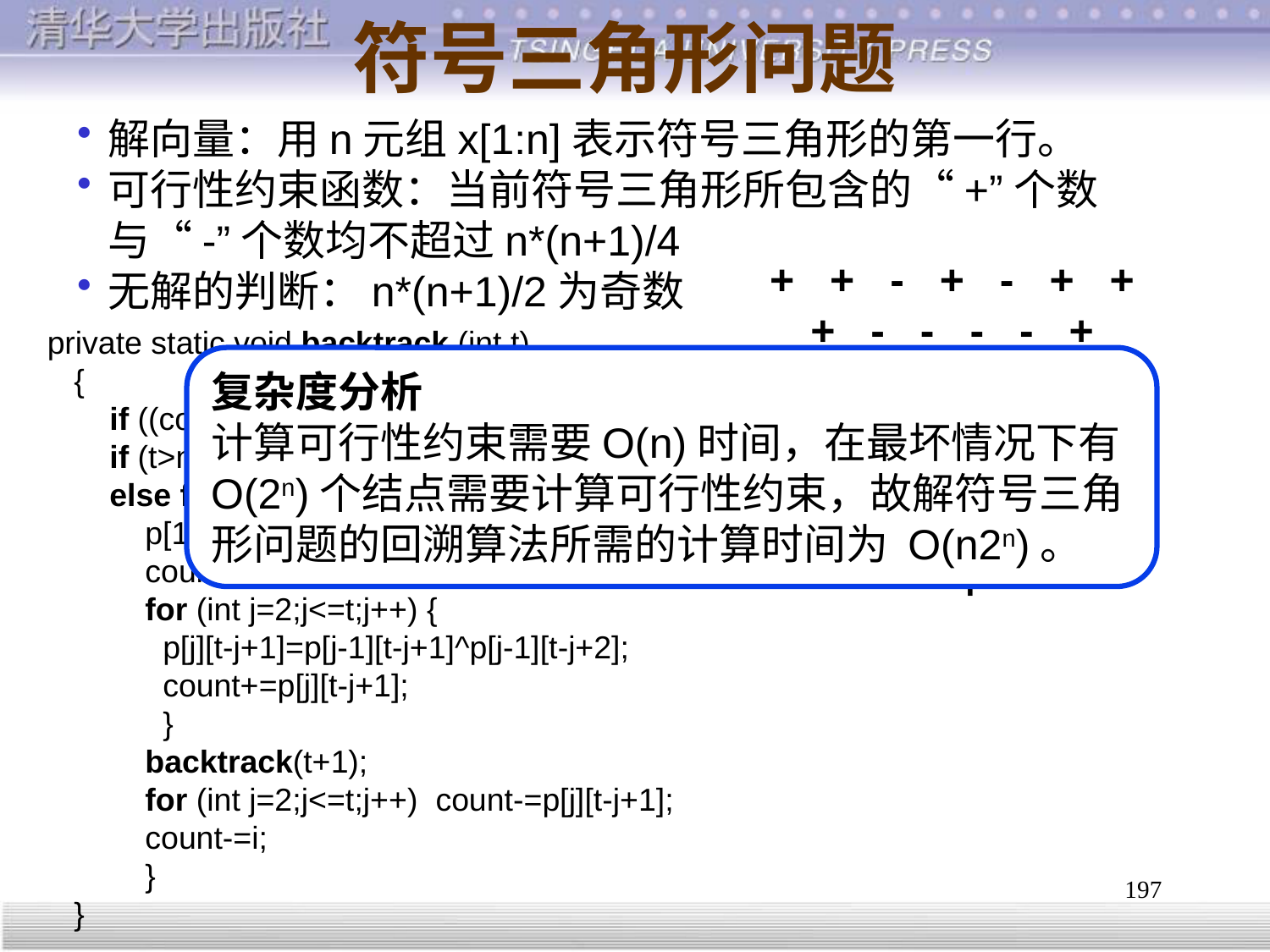

符号三角形问题
解向量：用n元组x[1:n]表示符号三角形的第一行。
可行性约束函数：当前符号三角形所包含的“+”个数与“-”个数均不超过n*(n+1)/4
无解的判断：n*(n+1)/2为奇数
+   +   -   +   -   +   +
+   -   -   -   -   +
-   +   +   +   -
   -   +   +   -
   -   +   -
   -   -
   +
private static void backtrack (int t)
   {
       if ((count>half)||(t*(t-1)/2-count>half)) return;
       if (t>n) sum++;
       else for (int i=0;i<2;i++) {
           p[1][t]=i;
           count+=i;
           for (int j=2;j<=t;j++) {
             p[j][t-j+1]=p[j-1][t-j+1]^p[j-1][t-j+2];
             count+=p[j][t-j+1];
             }
           backtrack(t+1);
           for (int j=2;j<=t;j++)  count-=p[j][t-j+1];
           count-=i;
           }
   }
复杂度分析
计算可行性约束需要O(n)时间，在最坏情况下有 O(2n)个结点需要计算可行性约束，故解符号三角形问题的回溯算法所需的计算时间为 O(n2n)。
197